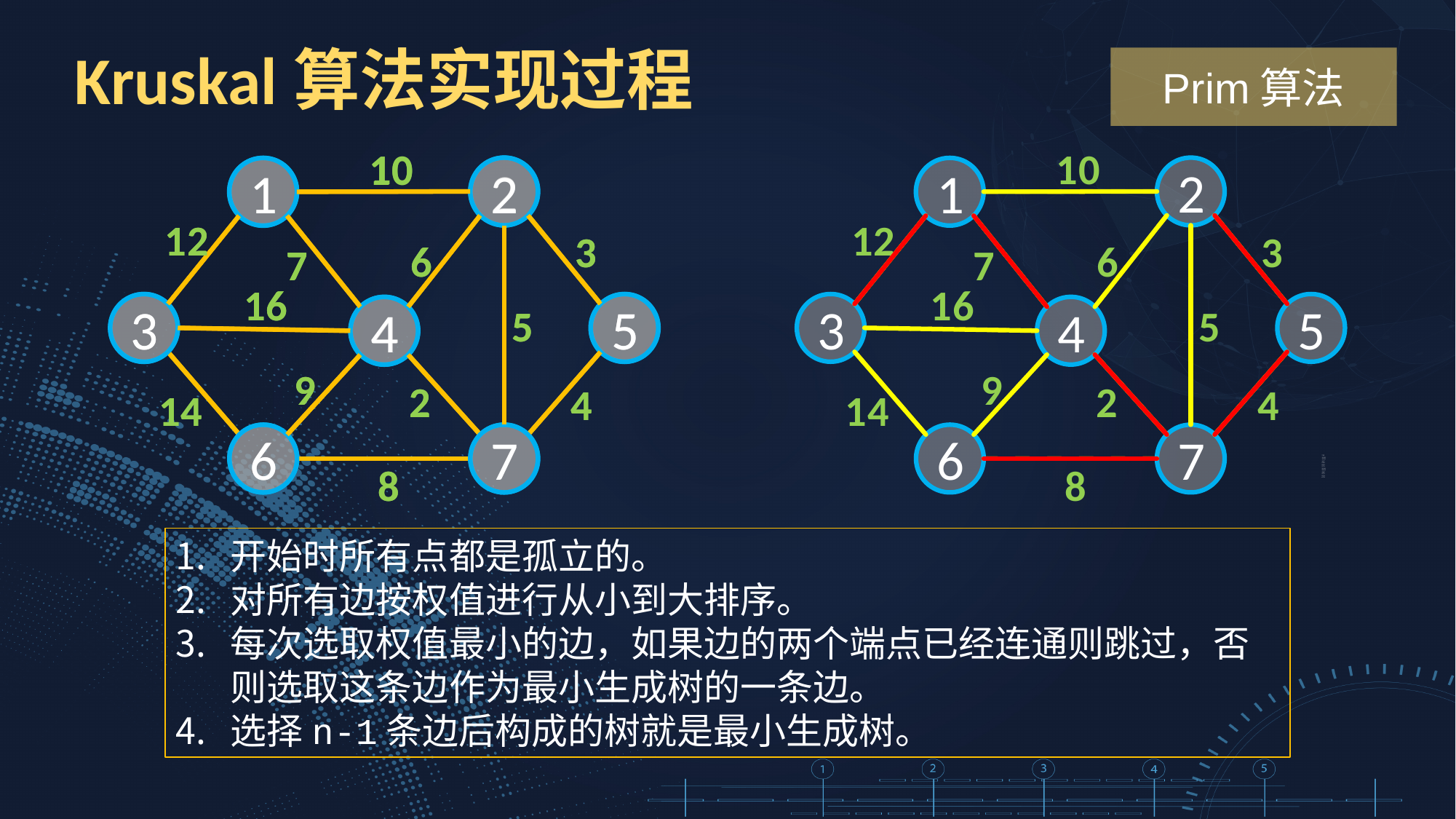

Kruskal算法实现过程
Prim算法
10
2
1
12
3
6
7
16
3
5
5
4
9
2
4
14
6
7
8
10
2
1
12
3
6
7
16
3
5
5
4
9
2
4
14
6
7
8
10
2
1
12
3
6
7
16
3
5
5
4
9
2
4
14
6
7
8
7 12
1 2 10
1 3 12
1 4 7
2 4 6
2 5 3
2 7 5
3 4 16
3 6 14
4 6 9
4 7 2
5 7 4
6 7 8
开始时所有点都是孤立的。
对所有边按权值进行从小到大排序。
每次选取权值最小的边，如果边的两个端点已经连通则跳过，否则选取这条边作为最小生成树的一条边。
选择n-1条边后构成的树就是最小生成树。